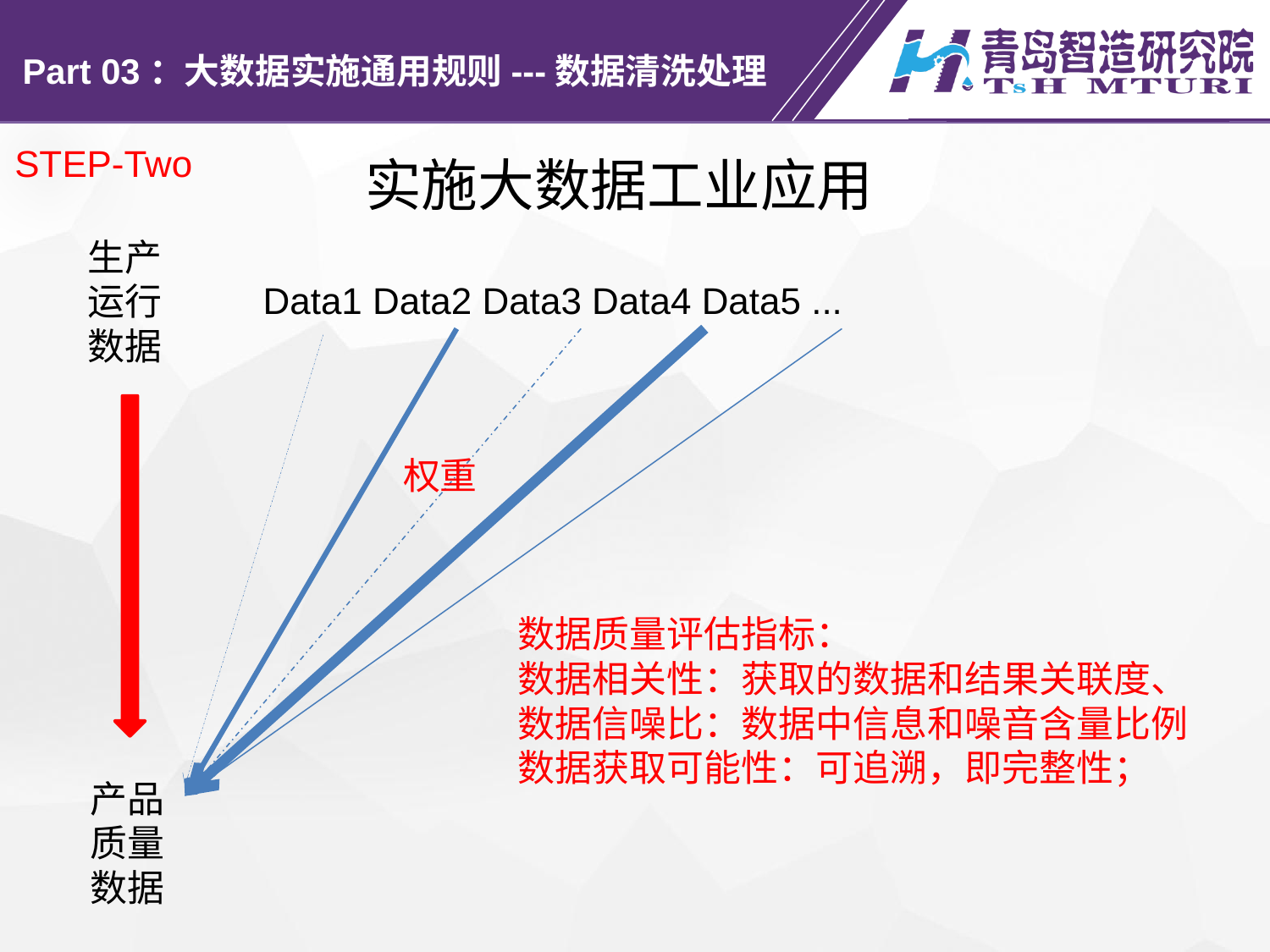

Part 03：大数据实施通用规则---数据清洗处理
STEP-Two
实施大数据工业应用
生产运行数据
Data1 Data2 Data3 Data4 Data5 ...

权重
数据质量评估指标：
数据相关性：获取的数据和结果关联度、
数据信噪比：数据中信息和噪音含量比例
数据获取可能性：可追溯，即完整性；
产品质量
数据